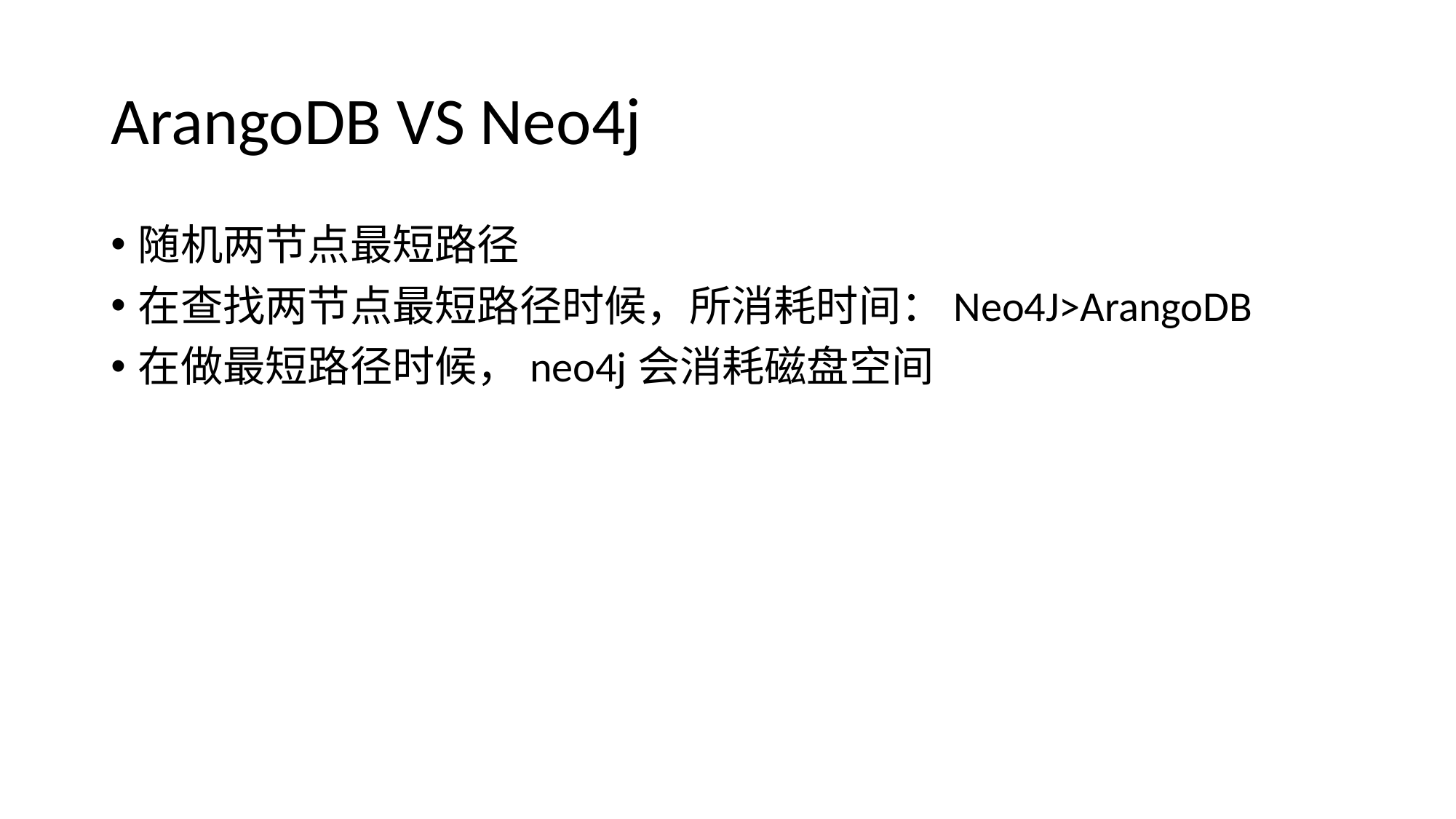

# ArangoDB VS Neo4j
随机两节点最短路径
在查找两节点最短路径时候，所消耗时间：Neo4J>ArangoDB
在做最短路径时候，neo4j会消耗磁盘空间